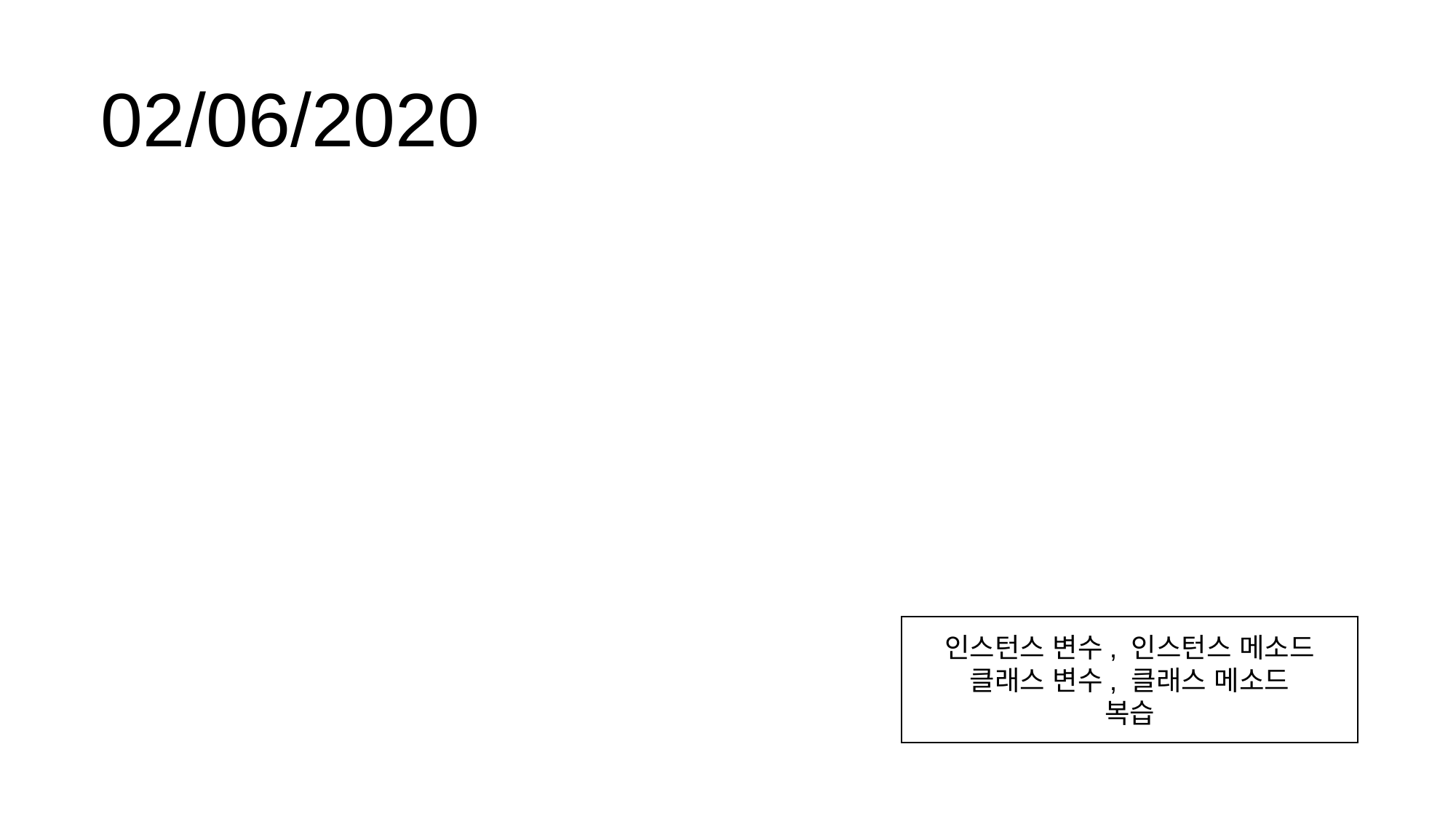

02/06/2020
인스턴스 변수, 인스턴스 메소드
클래스 변수, 클래스 메소드
복습